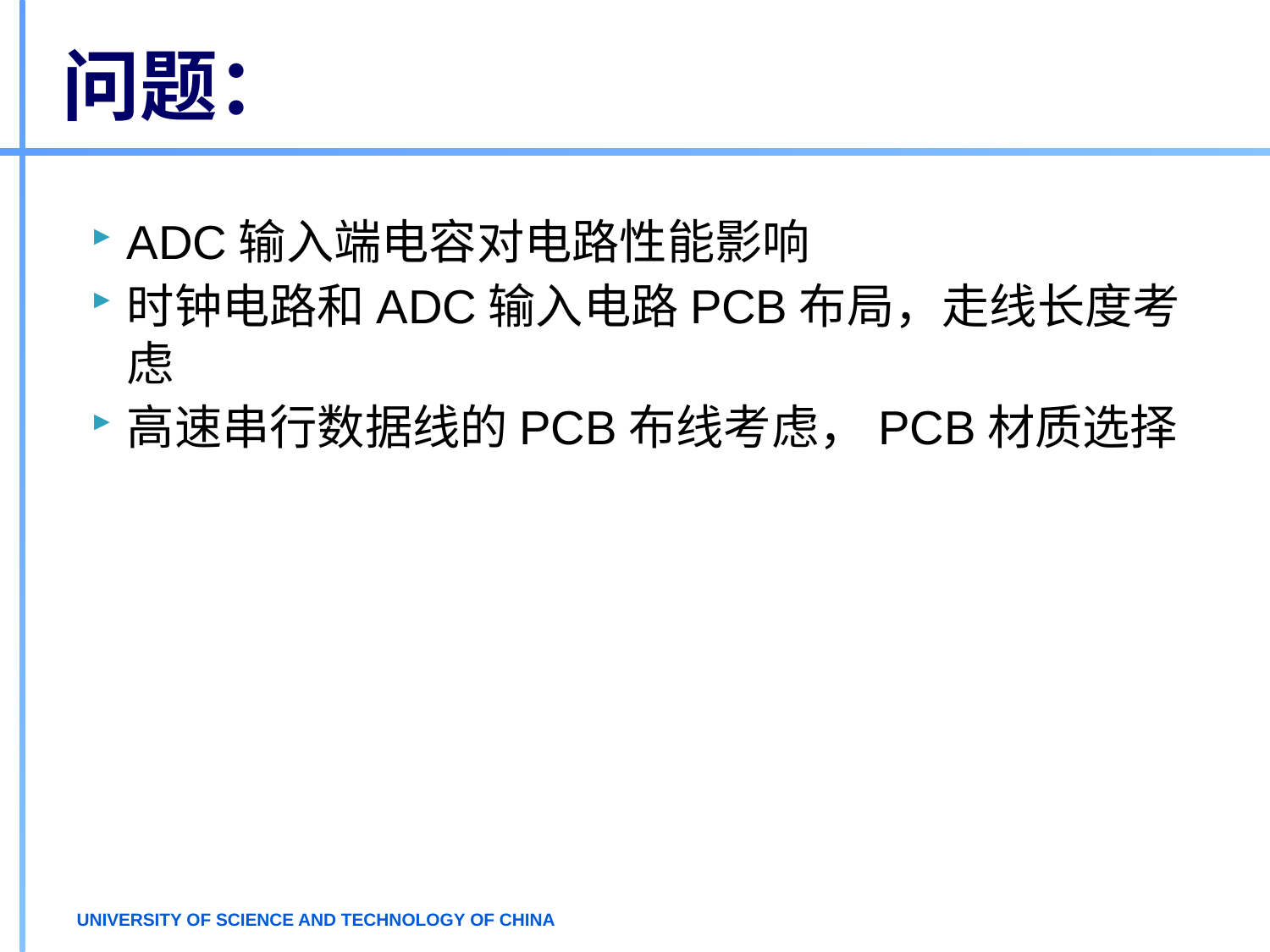

# 问题：
ADC输入端电容对电路性能影响
时钟电路和ADC输入电路PCB布局，走线长度考虑
高速串行数据线的PCB布线考虑，PCB材质选择